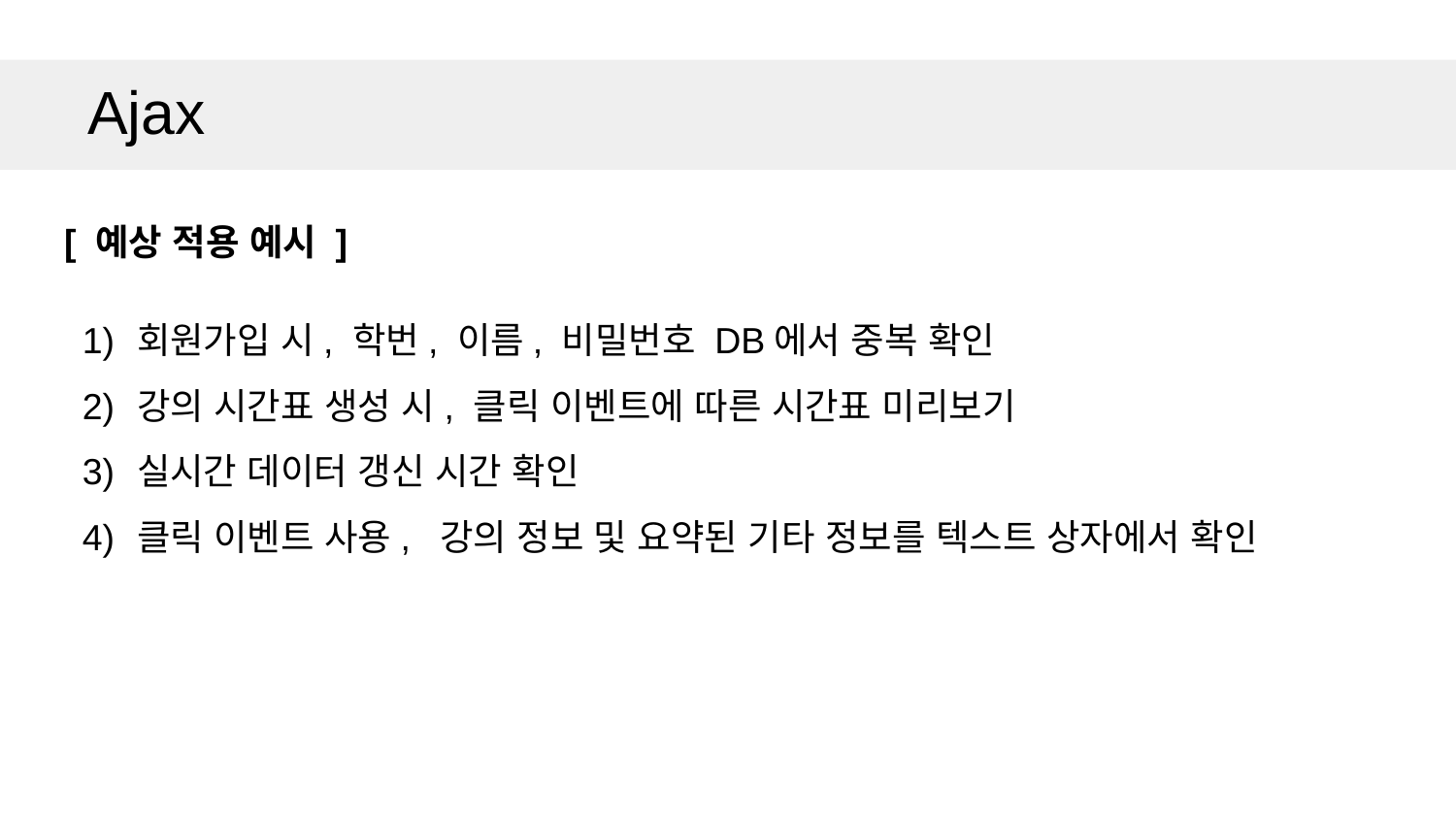

Ajax
[ 예상 적용 예시 ]
회원가입 시, 학번, 이름, 비밀번호 DB에서 중복 확인
강의 시간표 생성 시, 클릭 이벤트에 따른 시간표 미리보기
실시간 데이터 갱신 시간 확인
클릭 이벤트 사용,  강의 정보 및 요약된 기타 정보를 텍스트 상자에서 확인